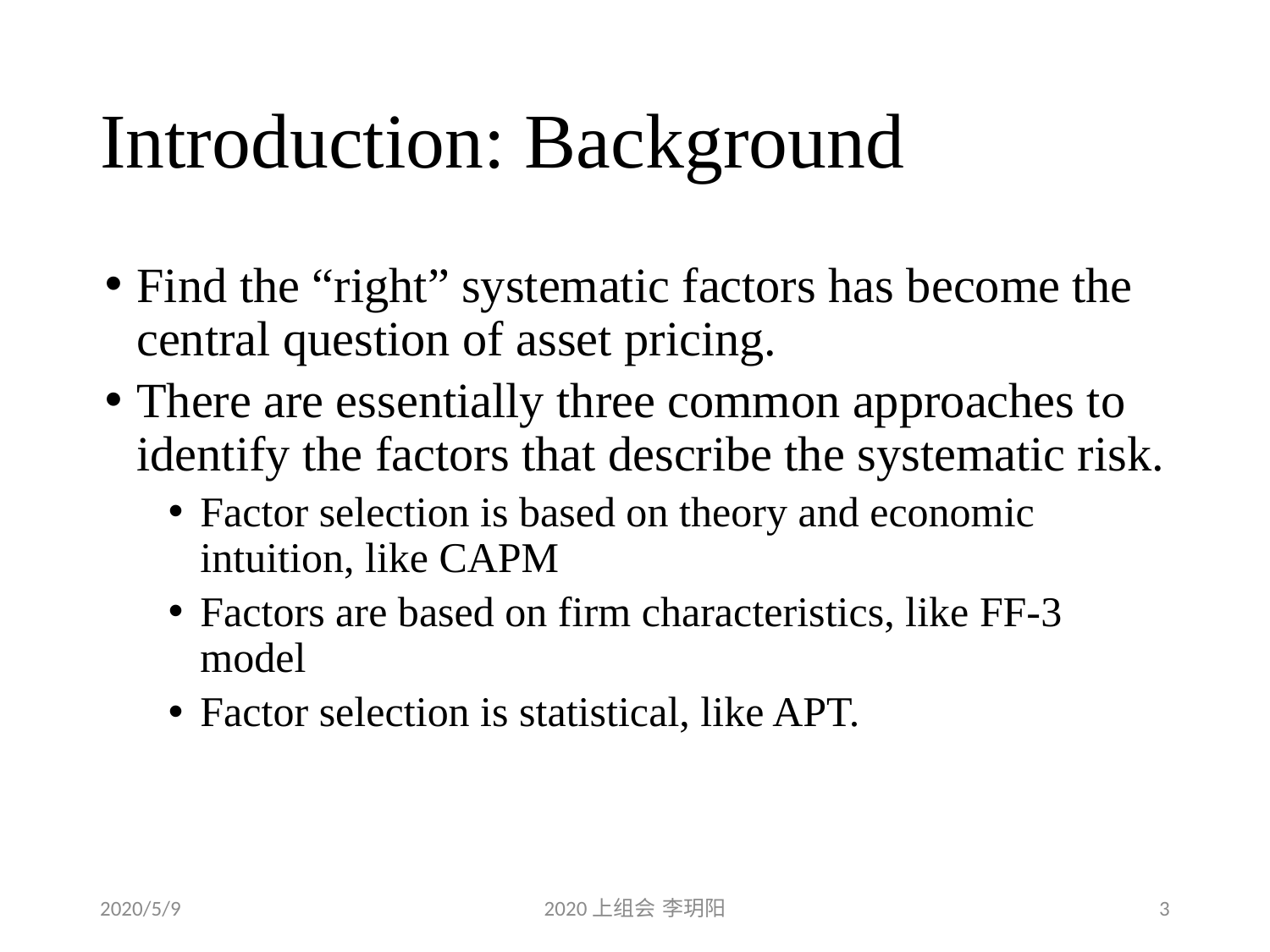

# Introduction: Background
Find the “right” systematic factors has become the central question of asset pricing.
There are essentially three common approaches to identify the factors that describe the systematic risk.
Factor selection is based on theory and economic intuition, like CAPM
Factors are based on firm characteristics, like FF-3 model
Factor selection is statistical, like APT.
2020/5/9
2020上组会 李玥阳
3